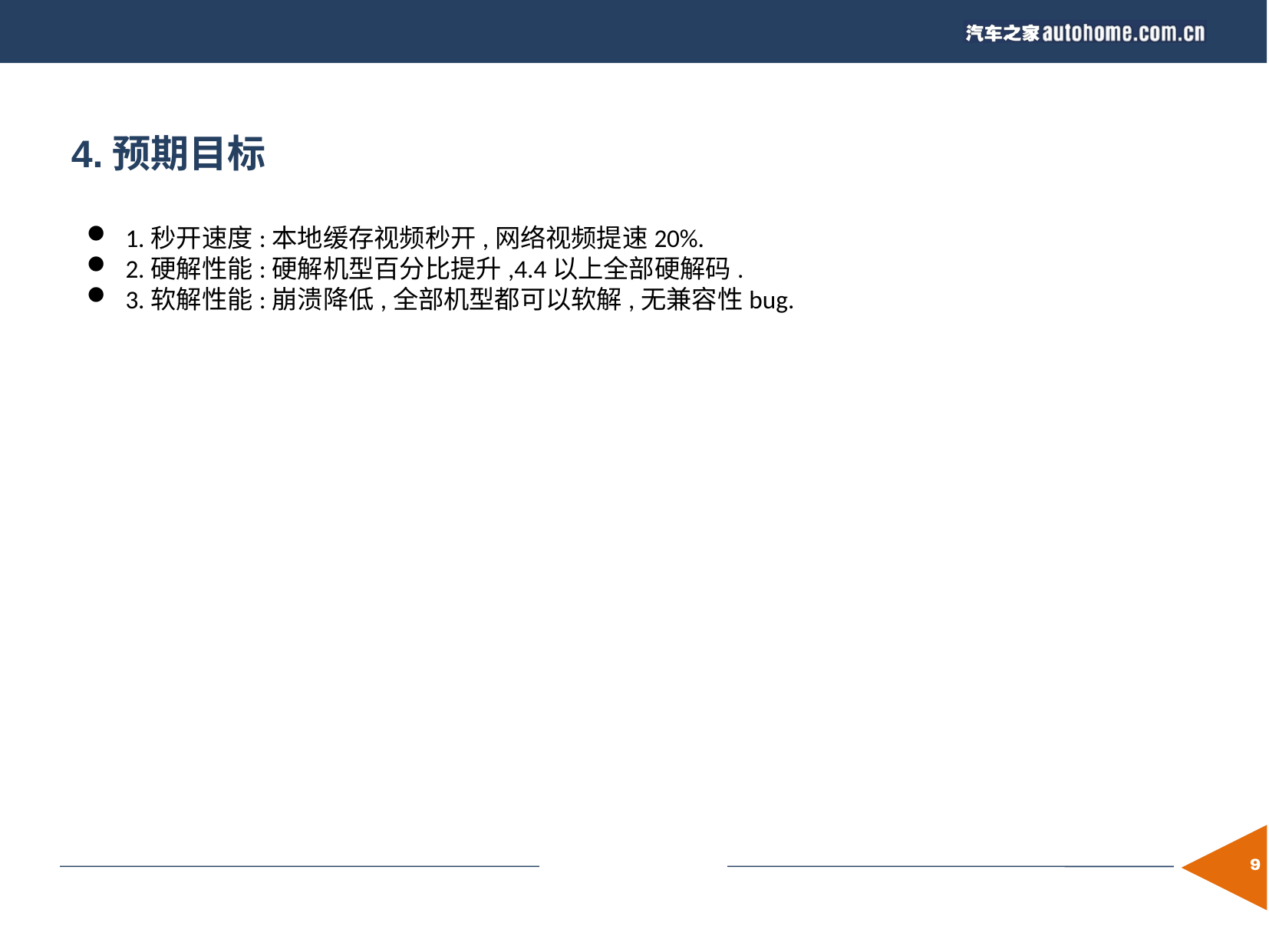

4.预期目标
1.秒开速度:本地缓存视频秒开,网络视频提速20%.
2.硬解性能:硬解机型百分比提升,4.4以上全部硬解码.
3.软解性能:崩溃降低,全部机型都可以软解,无兼容性bug.
9